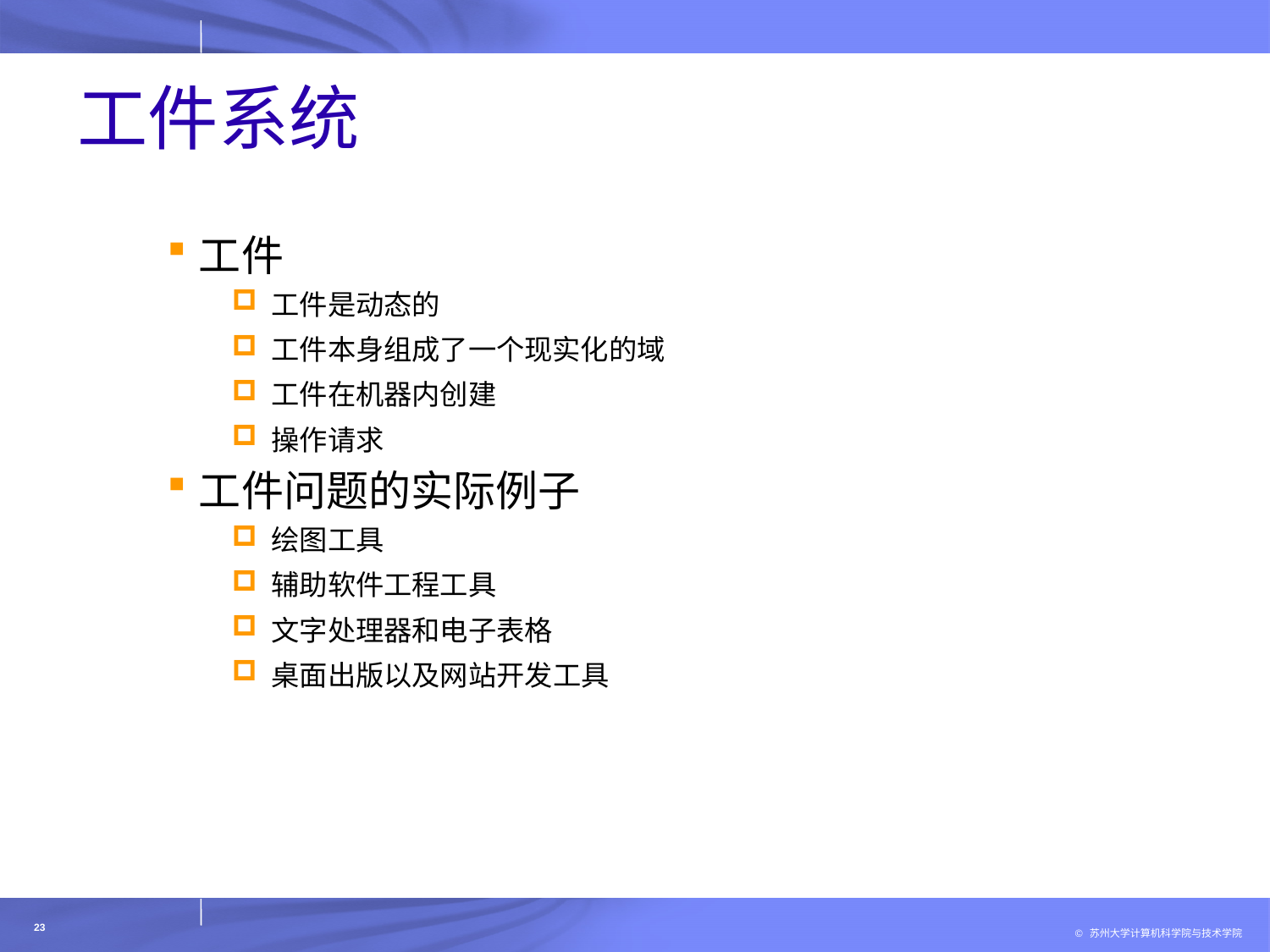

# 工件系统
工件
工件是动态的
工件本身组成了一个现实化的域
工件在机器内创建
操作请求
工件问题的实际例子
绘图工具
辅助软件工程工具
文字处理器和电子表格
桌面出版以及网站开发工具
23